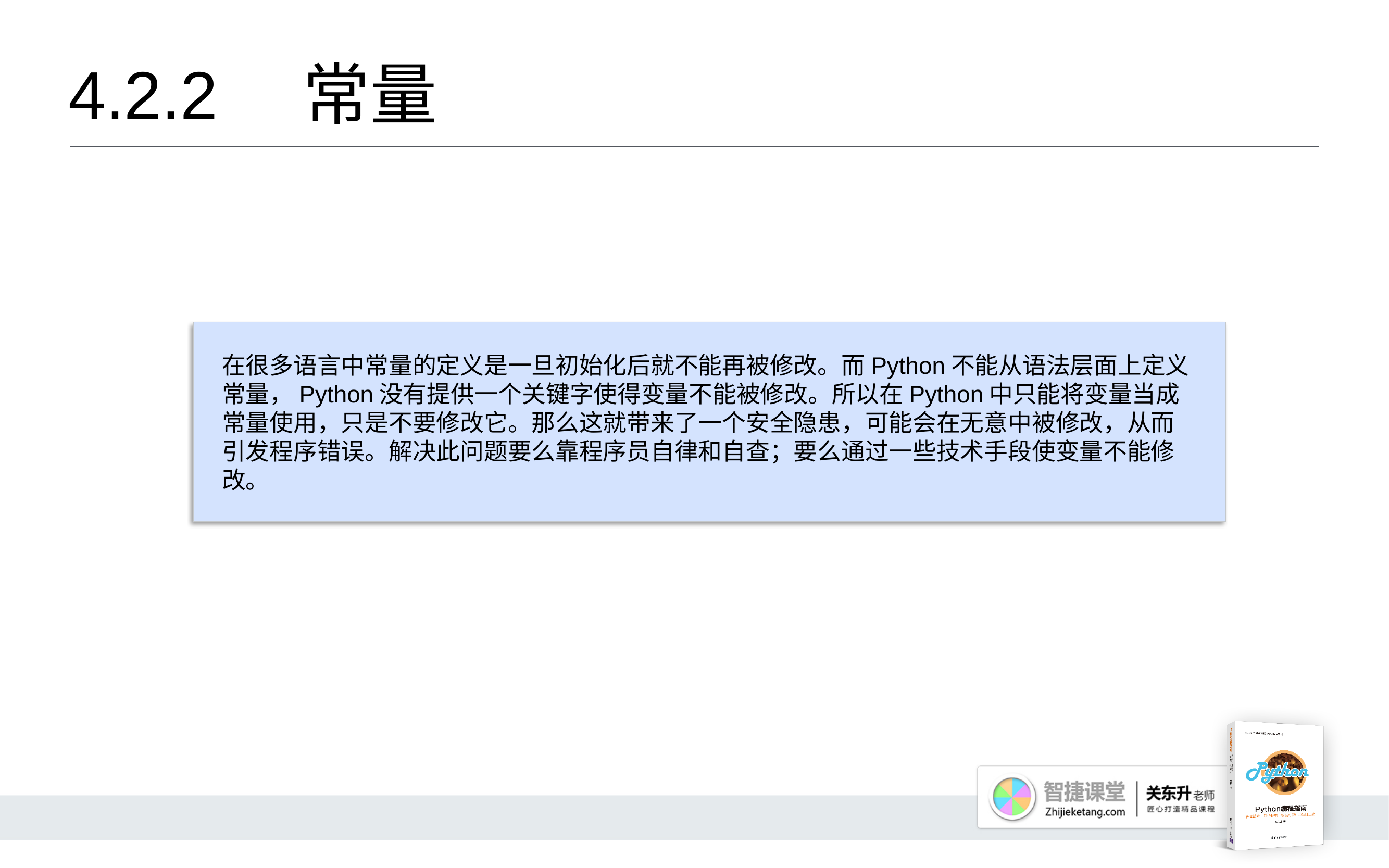

# 4.2.2 	常量
在很多语言中常量的定义是一旦初始化后就不能再被修改。而Python不能从语法层面上定义常量，Python没有提供一个关键字使得变量不能被修改。所以在Python中只能将变量当成常量使用，只是不要修改它。那么这就带来了一个安全隐患，可能会在无意中被修改，从而引发程序错误。解决此问题要么靠程序员自律和自查；要么通过一些技术手段使变量不能修改。